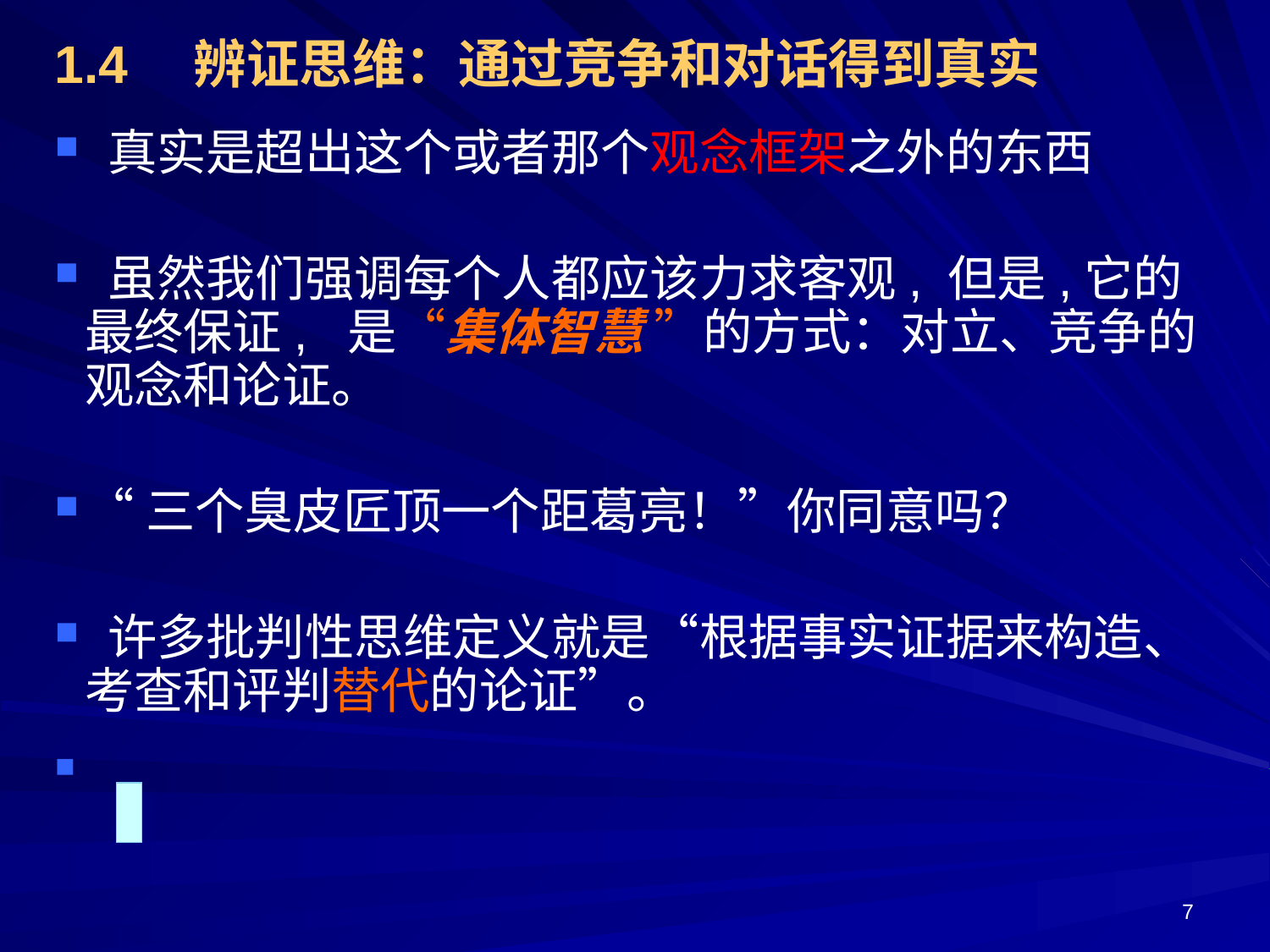

1.4　辨证思维：通过竞争和对话得到真实

 真实是超出这个或者那个观念框架之外的东西

 虽然我们强调每个人都应该力求客观, 但是,它的最终保证,  是“集体智慧 ”的方式：对立、竞争的观念和论证。

“三个臭皮匠顶一个距葛亮！”你同意吗？

 许多批判性思维定义就是“根据事实证据来构造、考查和评判替代的论证”。

7